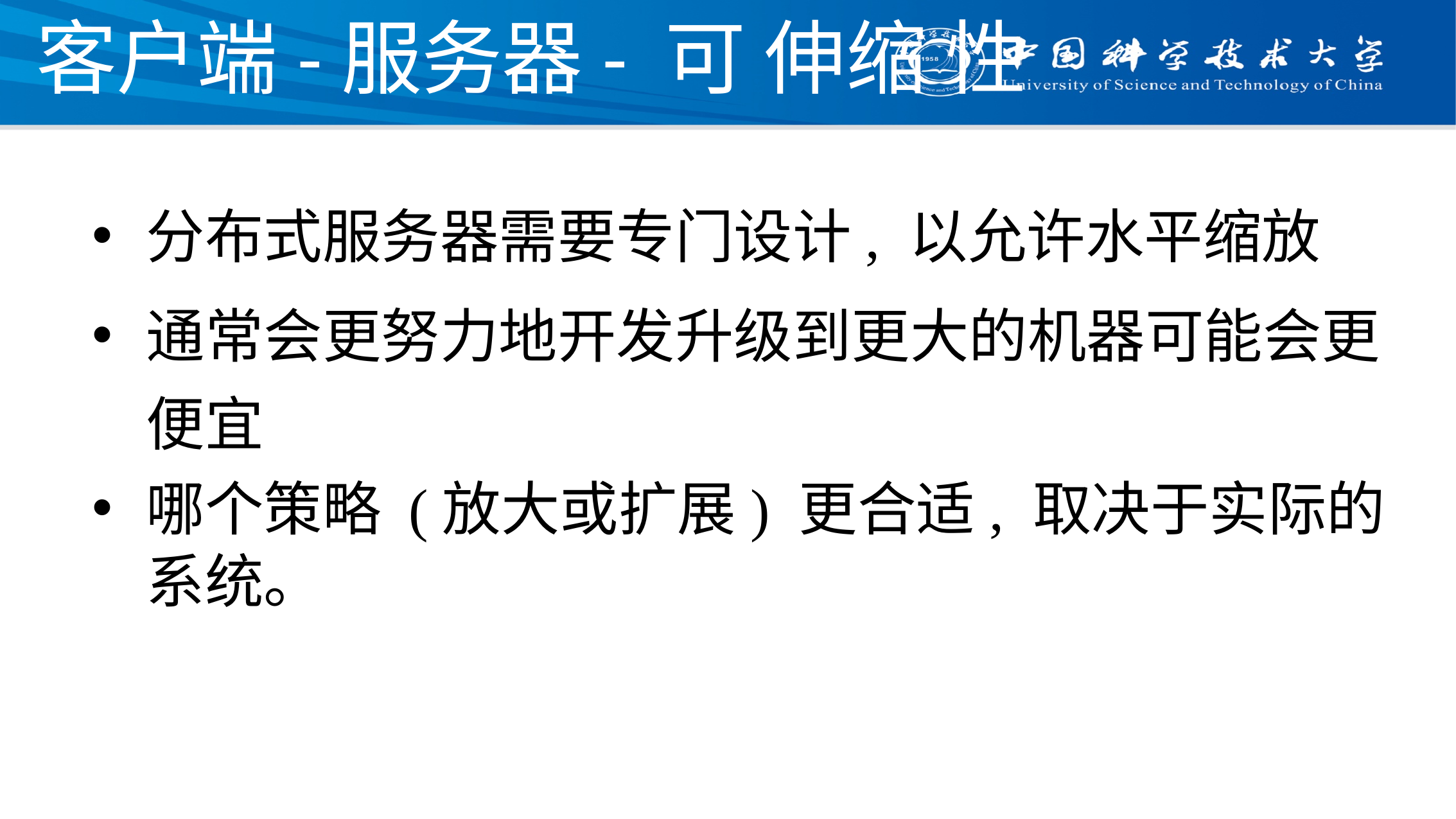

# 客户端-服务器- 可 伸缩 性
分布式服务器需要专门设计, 以允许水平缩放
通常会更努力地开发升级到更大的机器可能会更便宜
哪个策略 (放大或扩展) 更合适, 取决于实际的系统。